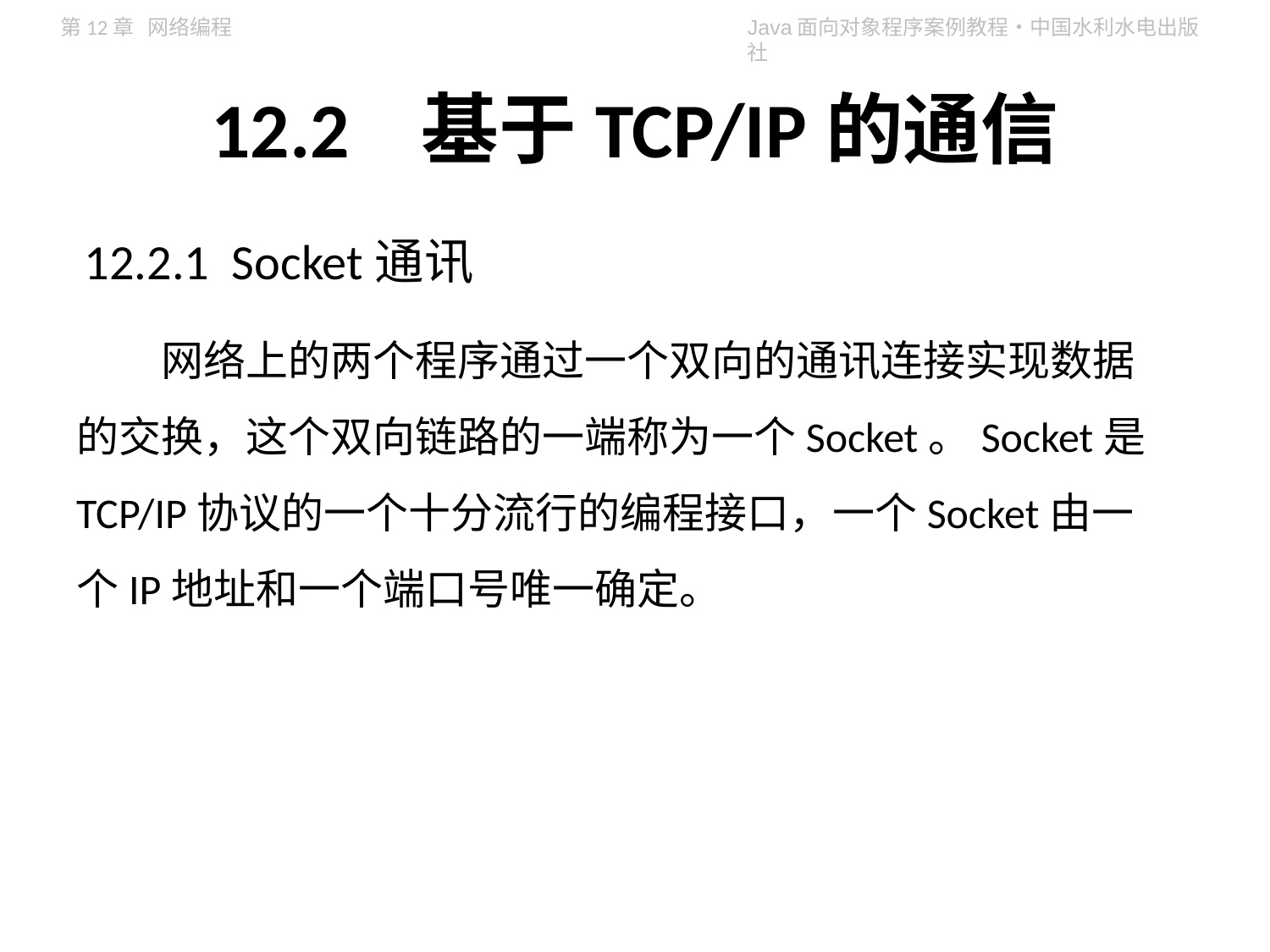

# 12.2   基于TCP/IP的通信
12.2.1  Socket通讯
网络上的两个程序通过一个双向的通讯连接实现数据的交换，这个双向链路的一端称为一个Socket。Socket是TCP/IP协议的一个十分流行的编程接口，一个Socket由一个IP地址和一个端口号唯一确定。